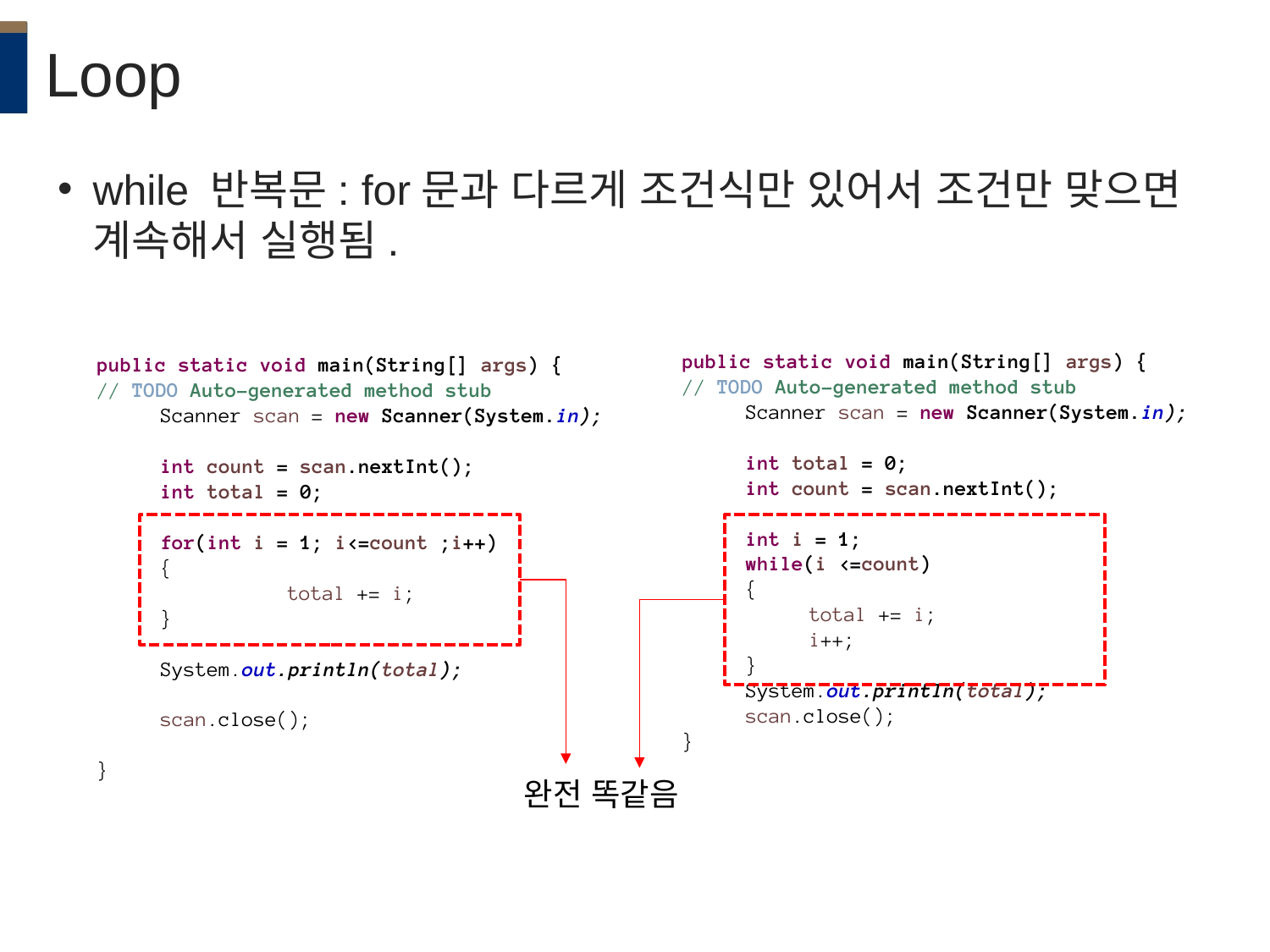

# Loop
while 반복문: for문과 다르게 조건식만 있어서 조건만 맞으면 계속해서 실행됨.
public static void main(String[] args) {
// TODO Auto-generated method stub
Scanner scan = new Scanner(System.in);

int total = 0;
int count = scan.nextInt();

int i = 1;
while(i <=count)
{
total += i;
i++;
}
System.out.println(total);
scan.close();
}
public static void main(String[] args) {
// TODO Auto-generated method stub
Scanner scan = new Scanner(System.in);

int count = scan.nextInt();
int total = 0;

for(int i = 1; i<=count ;i++)
{
	total += i;
}

System.out.println(total);

scan.close();

}

완전 똑같음